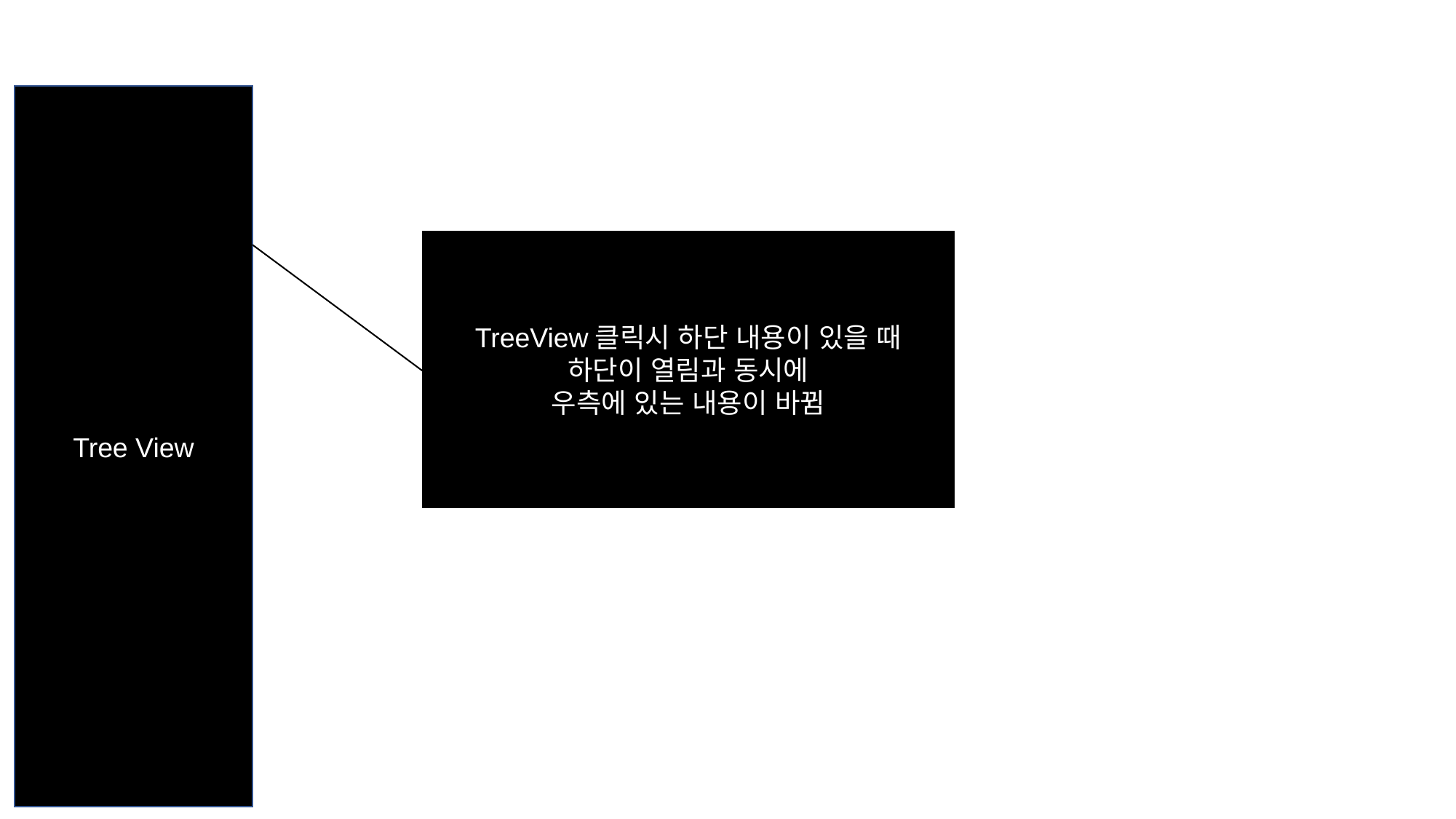

Tree View
TreeView클릭시 하단 내용이 있을 때
하단이 열림과 동시에
우측에 있는 내용이 바뀜